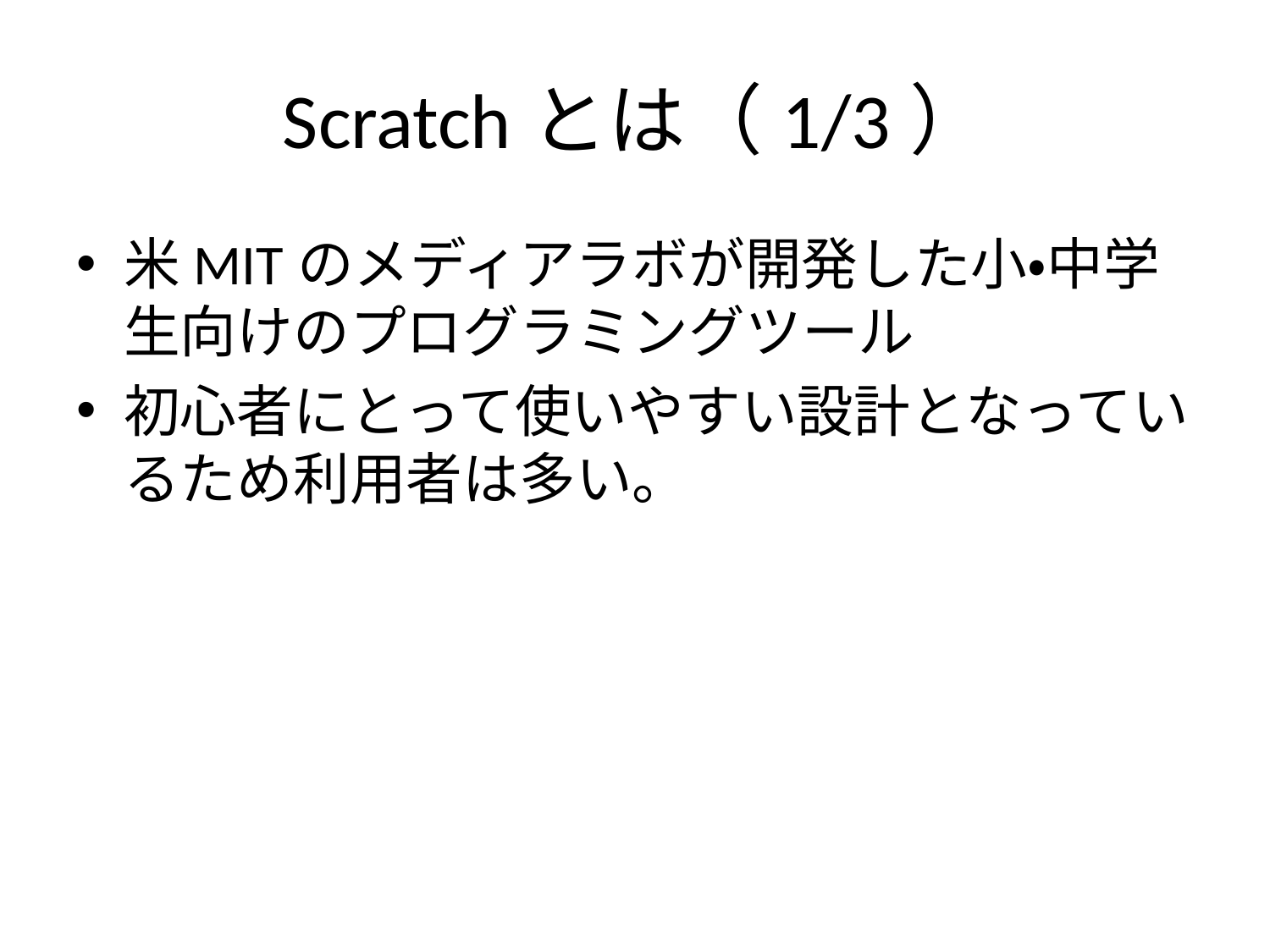

# Scratchとは（1/3）
米MITのメディアラボが開発した小・中学生向けのプログラミングツール
初心者にとって使いやすい設計となっているため利用者は多い。